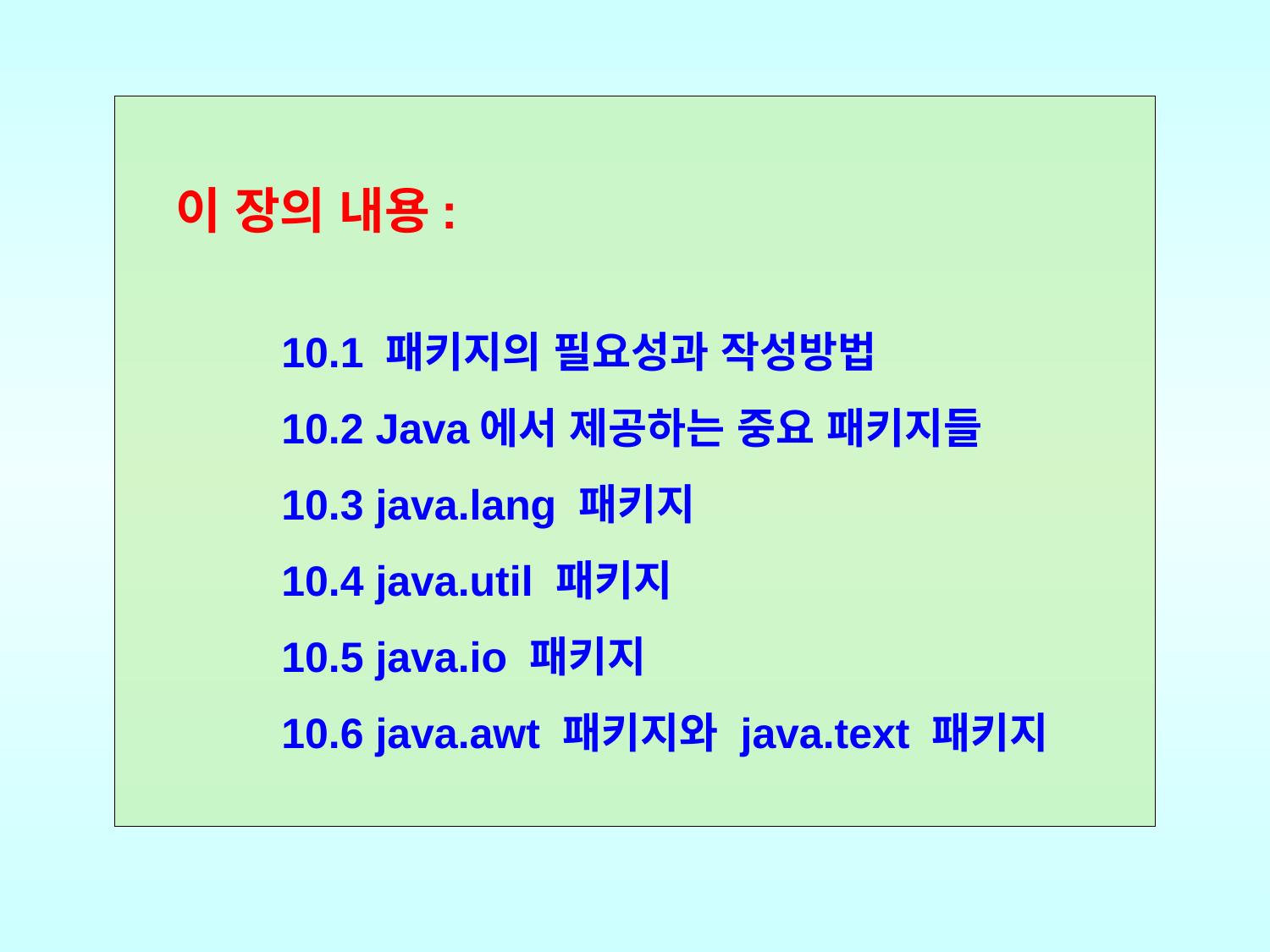

이 장의 내용:

             10.1 패키지의 필요성과 작성방법
             10.2 Java에서 제공하는 중요 패키지들
             10.3 java.lang 패키지
             10.4 java.util 패키지
             10.5 java.io 패키지
             10.6 java.awt 패키지와 java.text 패키지